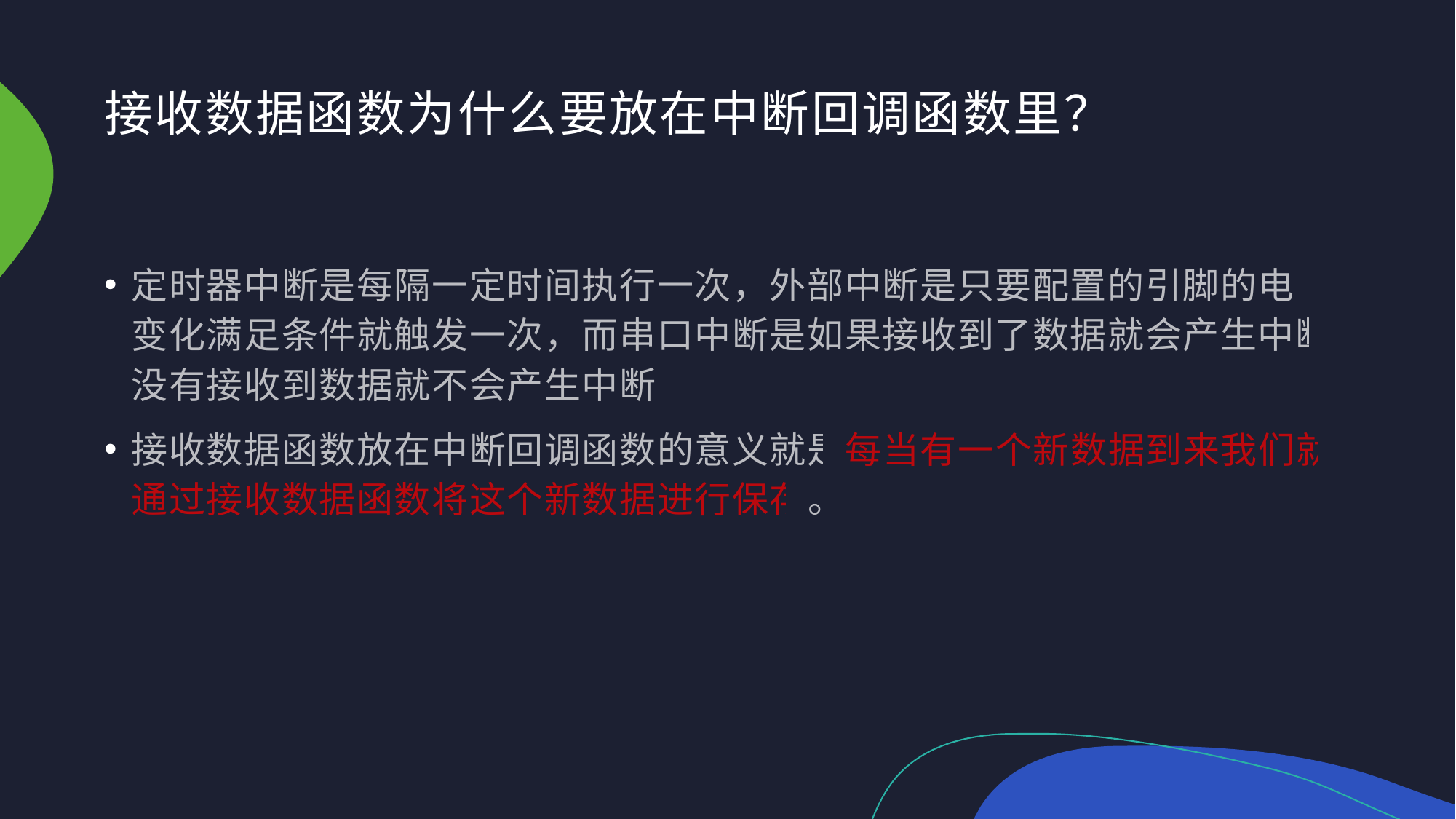

# 接收数据函数为什么要放在中断回调函数里？
定时器中断是每隔一定时间执行一次，外部中断是只要配置的引脚的电平变化满足条件就触发一次，而串口中断是如果接收到了数据就会产生中断，没有接收到数据就不会产生中断。
接收数据函数放在中断回调函数的意义就是每当有一个新数据到来我们就通过接收数据函数将这个新数据进行保存。